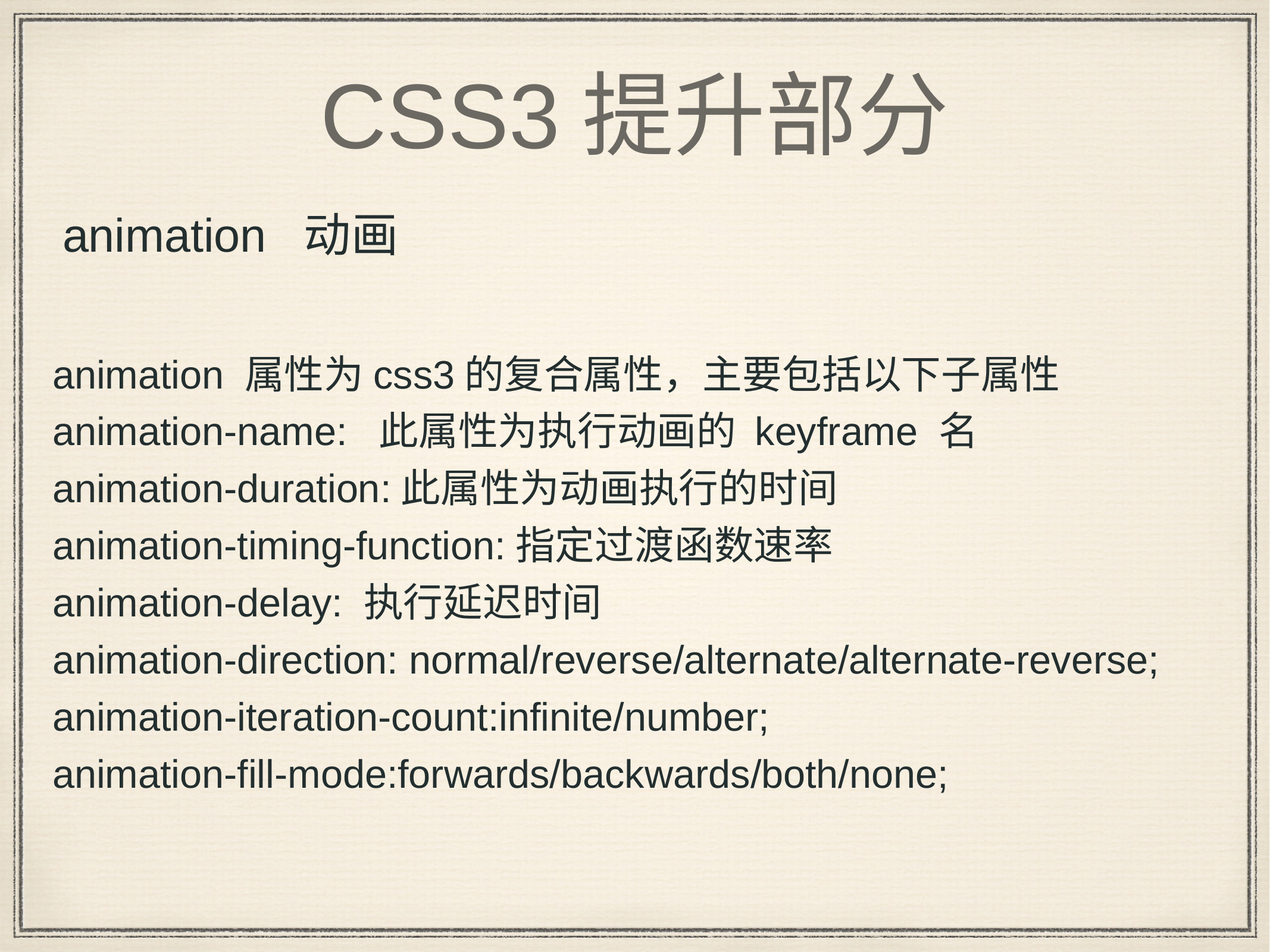

# CSS3提升部分
animation  动画
animation 属性为css3的复合属性，主要包括以下子属性
animation-name:  此属性为执行动画的 keyframe 名
animation-duration:此属性为动画执行的时间
animation-timing-function:指定过渡函数速率
animation-delay: 执行延迟时间
animation-direction: normal/reverse/alternate/alternate-reverse;
animation-iteration-count:infinite/number;
animation-fill-mode:forwards/backwards/both/none;